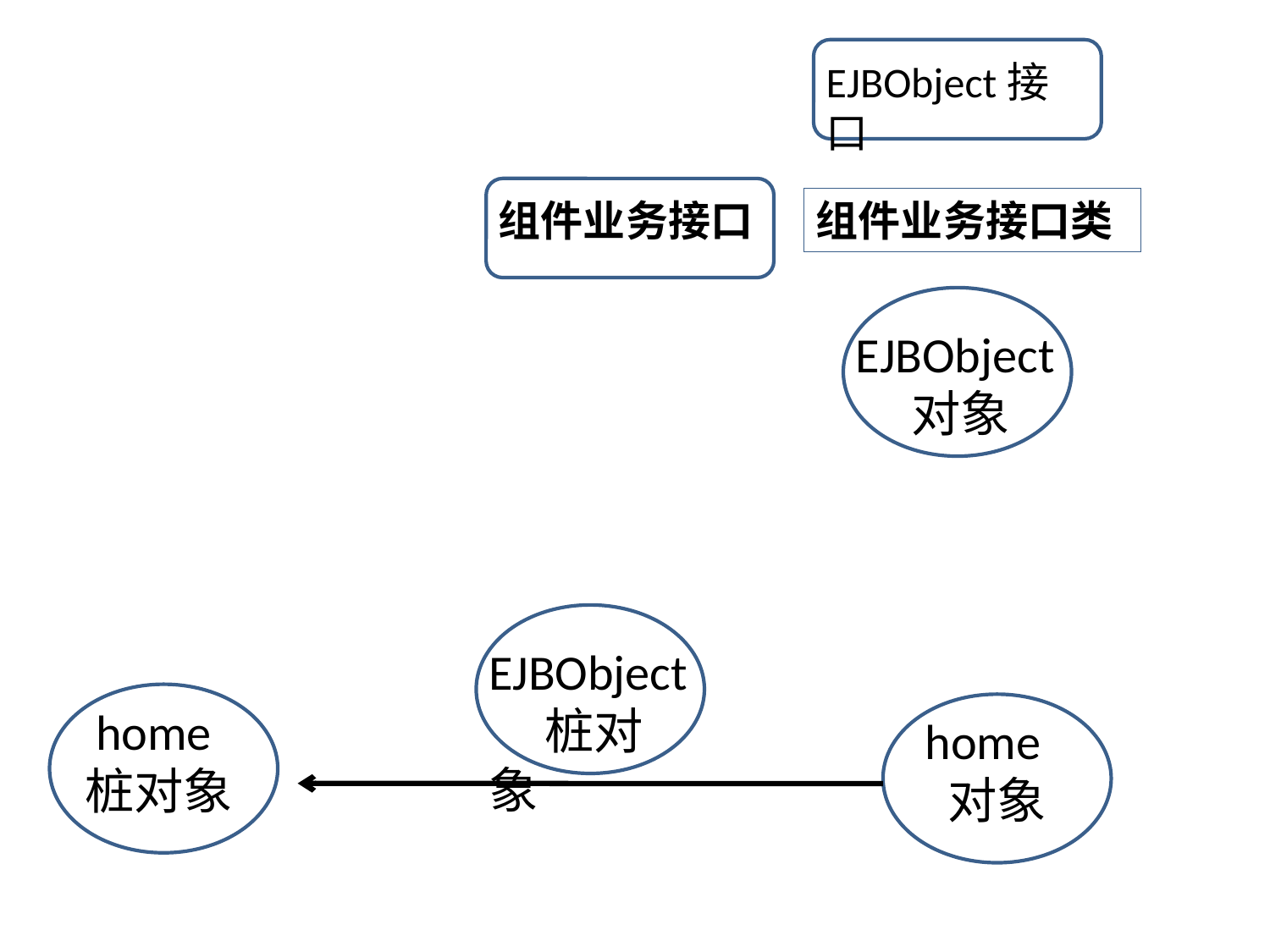

EJBObject接口

组件业务接口
组件业务接口类

EJBObject
    对象

EJBObject
    桩对象

   home
 桩对象

home
 对象